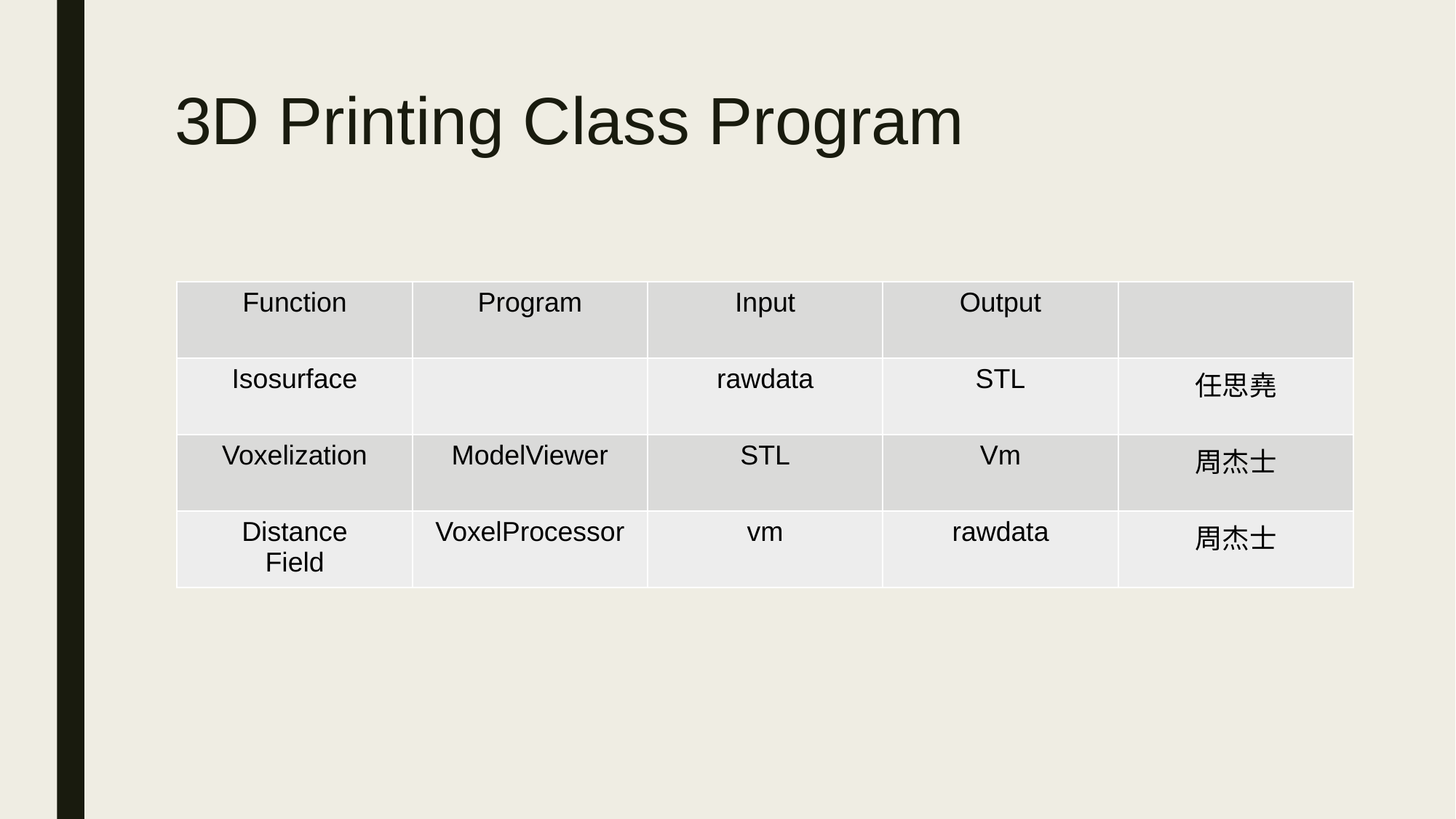

# 3D Printing Class Program

| Function | Program | Input | Output |  |
| --- | --- | --- | --- | --- |
| Isosurface |  | rawdata | STL | 任思堯 |
| Voxelization | ModelViewer | STL | Vm | 周杰士 |
| Distance Field | VoxelProcessor | vm | rawdata | 周杰士 |